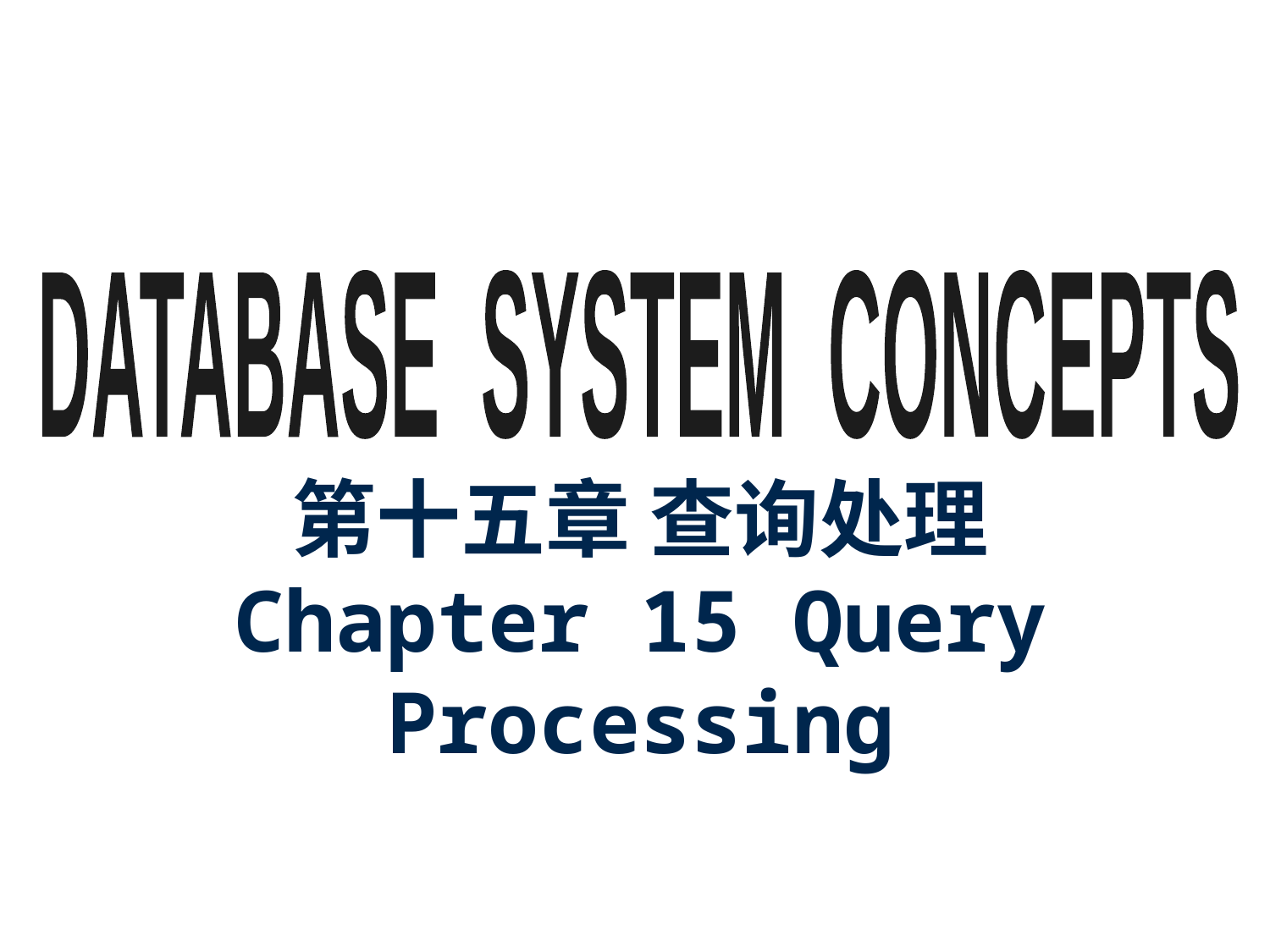

DATABASE  SYSTEM  CONCEPTS
第十五章 查询处理
Chapter 15 Query Processing